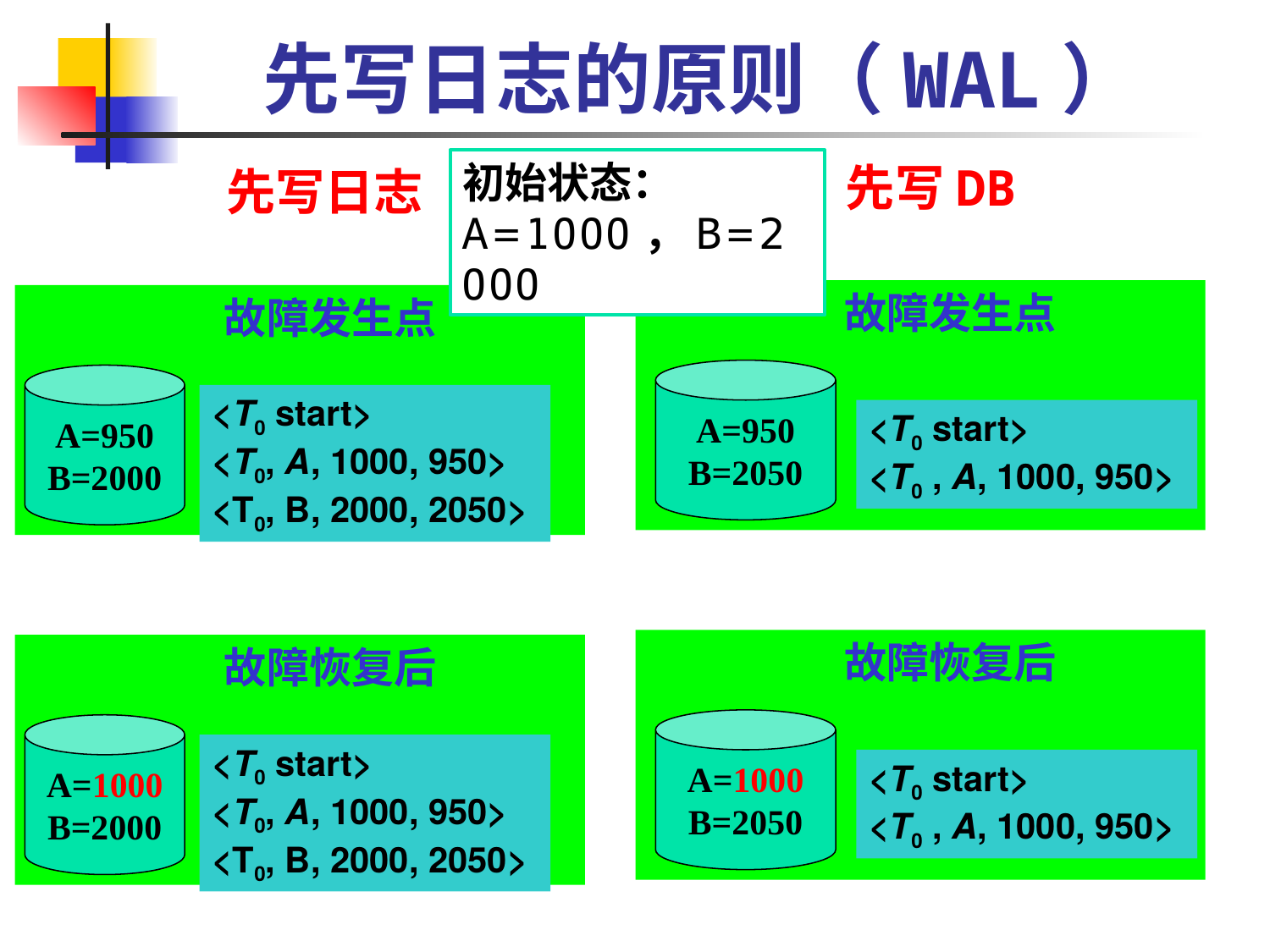

# 先写日志的原则（WAL）
初始状态：
A=1000，B=2000
先写DB

故障发生点
A=950
B=2050
<T0 start>
<T0 , A, 1000, 950>

故障恢复后
A=1000
B=2050
<T0 start>
<T0 , A, 1000, 950>
先写日志

故障发生点
A=950
B=2000
<T0 start>
<T0, A, 1000, 950>
<T0, B, 2000, 2050>

故障恢复后
A=1000
B=2000
<T0 start>
<T0, A, 1000, 950>
<T0, B, 2000, 2050>